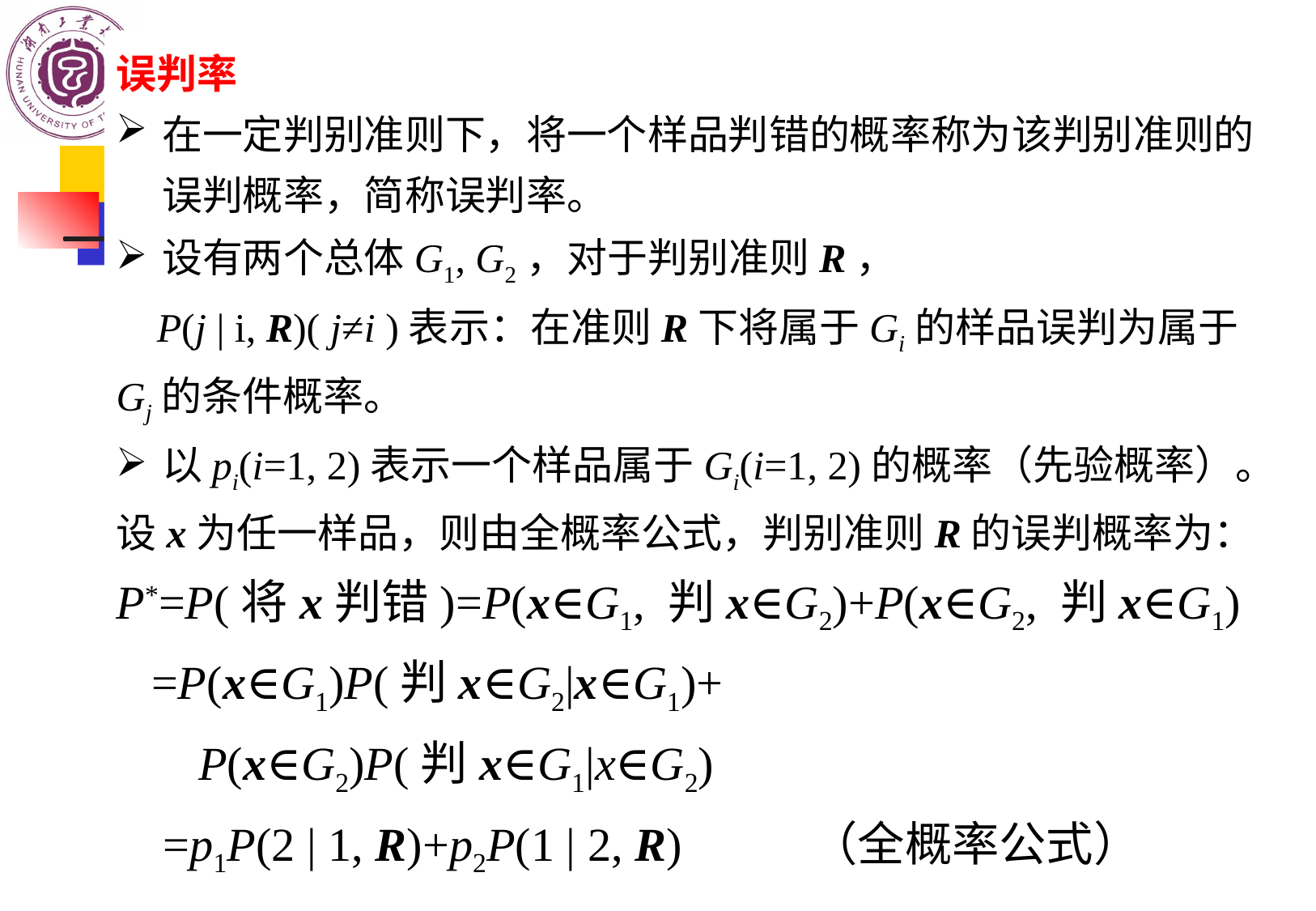

误判率
在一定判别准则下，将一个样品判错的概率称为该判别准则的误判概率，简称误判率。
设有两个总体G1, G2，对于判别准则R，
    P(j | i, R)( j≠i )表示：在准则R下将属于Gi的样品误判为属于Gj的条件概率。
以pi(i=1, 2)表示一个样品属于Gi(i=1, 2)的概率（先验概率）。
设x为任一样品，则由全概率公式，判别准则R的误判概率为：
P*=P(将x判错)=P(x∈G1, 判x∈G2)+P(x∈G2, 判x∈G1)
   =P(x∈G1)P(判x∈G2|x∈G1)+
       P(x∈G2)P(判x∈G1|x∈G2)
    =p1P(2 | 1, R)+p2P(1 | 2, R)          （全概率公式）
15